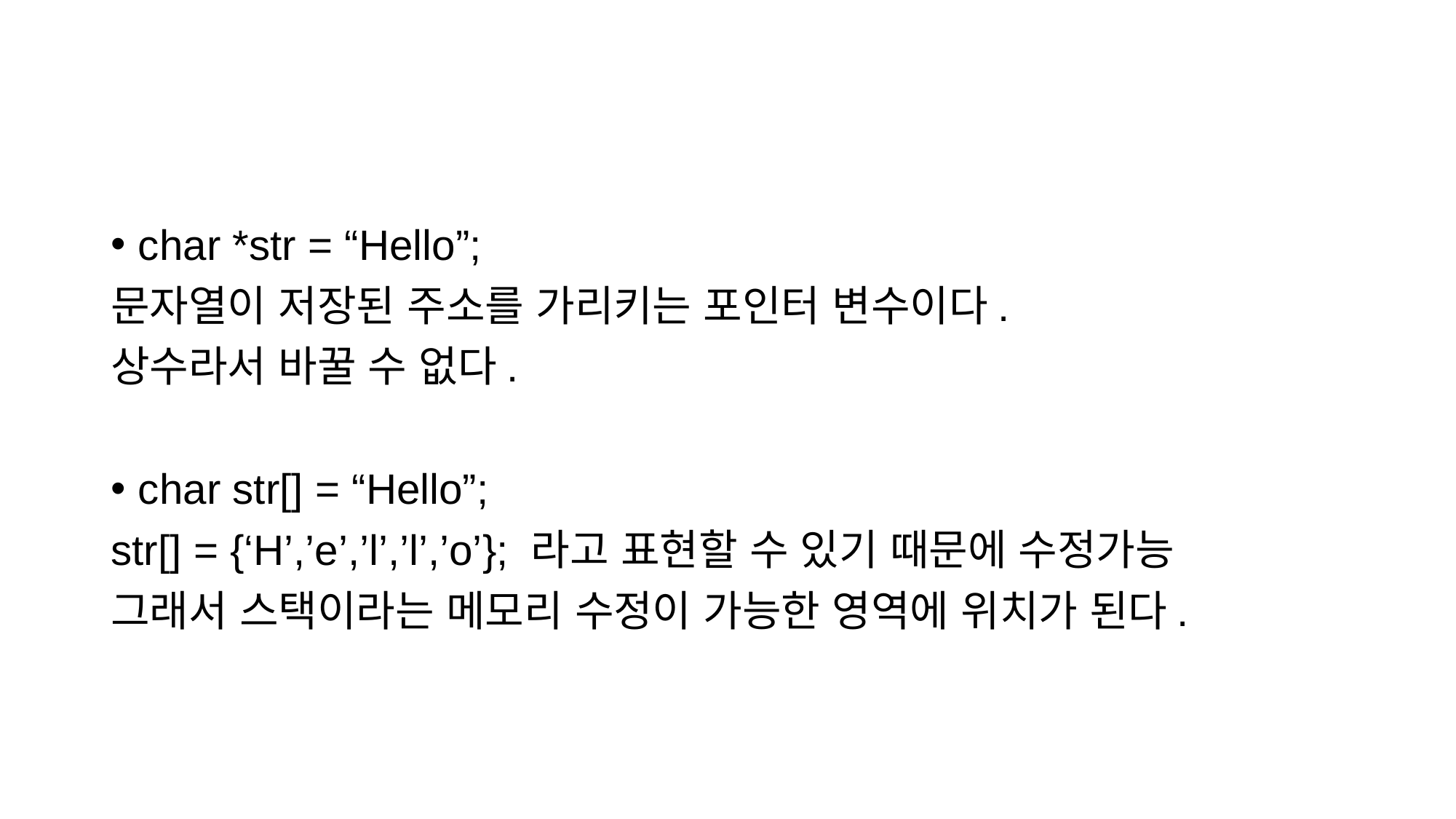

#
char *str = “Hello”;
문자열이 저장된 주소를 가리키는 포인터 변수이다.
상수라서 바꿀 수 없다.

char str[] = “Hello”;
str[] = {‘H’,’e’,’l’,’l’,’o’}; 라고 표현할 수 있기 때문에 수정가능
그래서 스택이라는 메모리 수정이 가능한 영역에 위치가 된다.